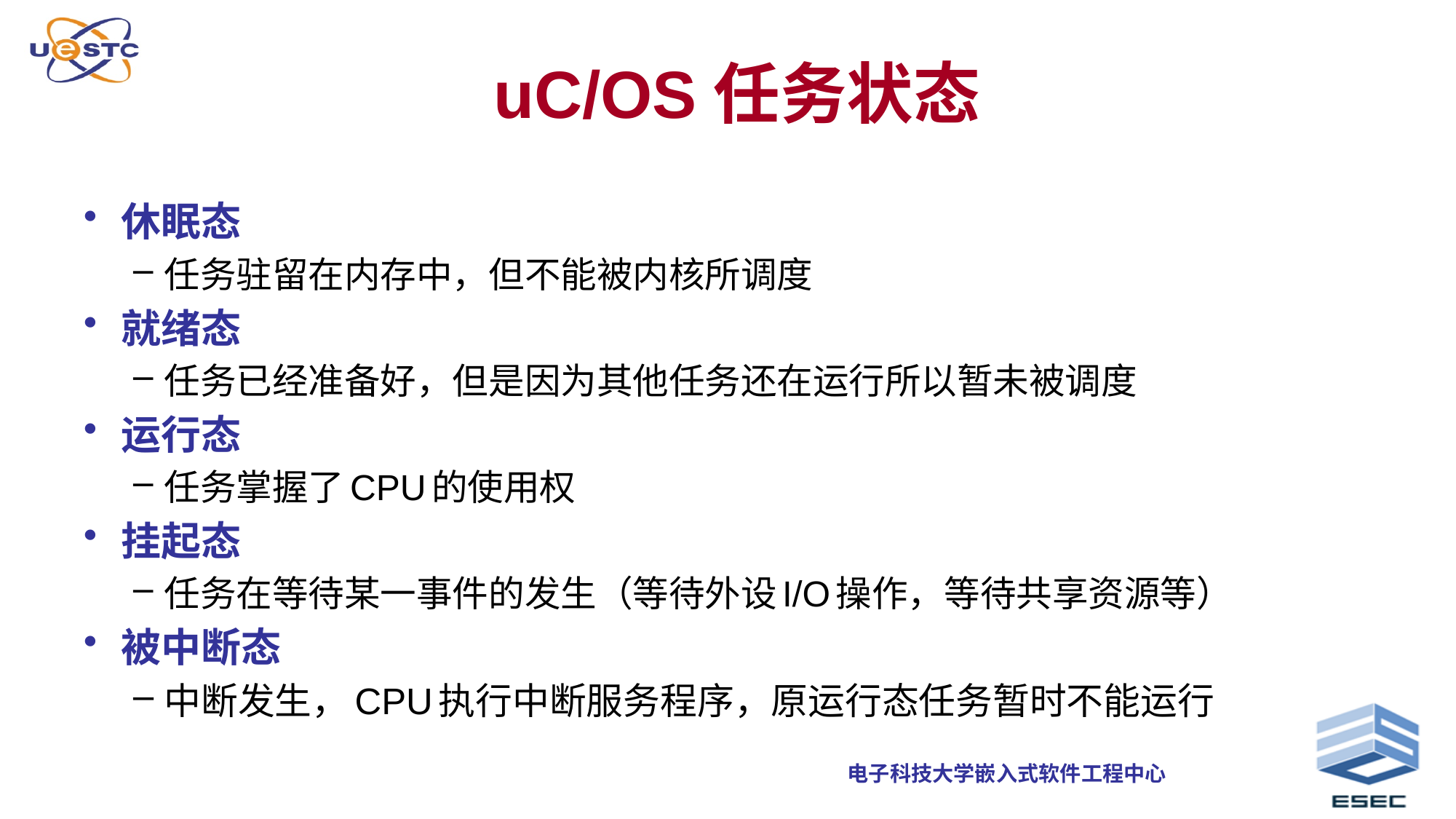

# uC/OS任务状态
休眠态
任务驻留在内存中，但不能被内核所调度
就绪态
任务已经准备好，但是因为其他任务还在运行所以暂未被调度
运行态
任务掌握了CPU的使用权
挂起态
任务在等待某一事件的发生（等待外设I/O操作，等待共享资源等）
被中断态
中断发生，CPU执行中断服务程序，原运行态任务暂时不能运行